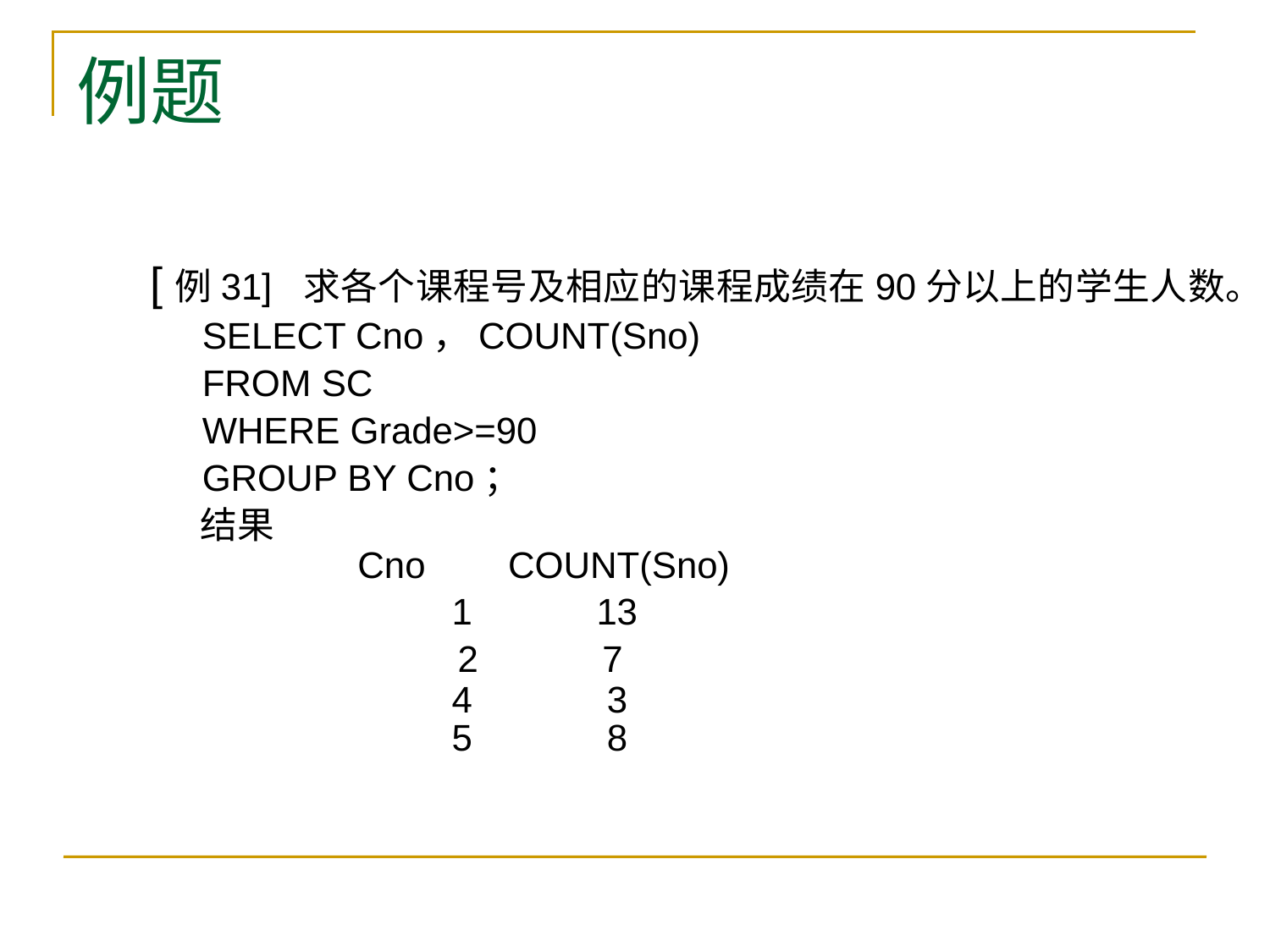

# 例题
[例31]  求各个课程号及相应的课程成绩在90分以上的学生人数。
     SELECT Cno，COUNT(Sno)
     FROM SC
     WHERE Grade>=90
     GROUP BY Cno；
     结果
                    Cno        COUNT(Sno)
 			1            13
    		           2            7
    			4             3
       		5             8